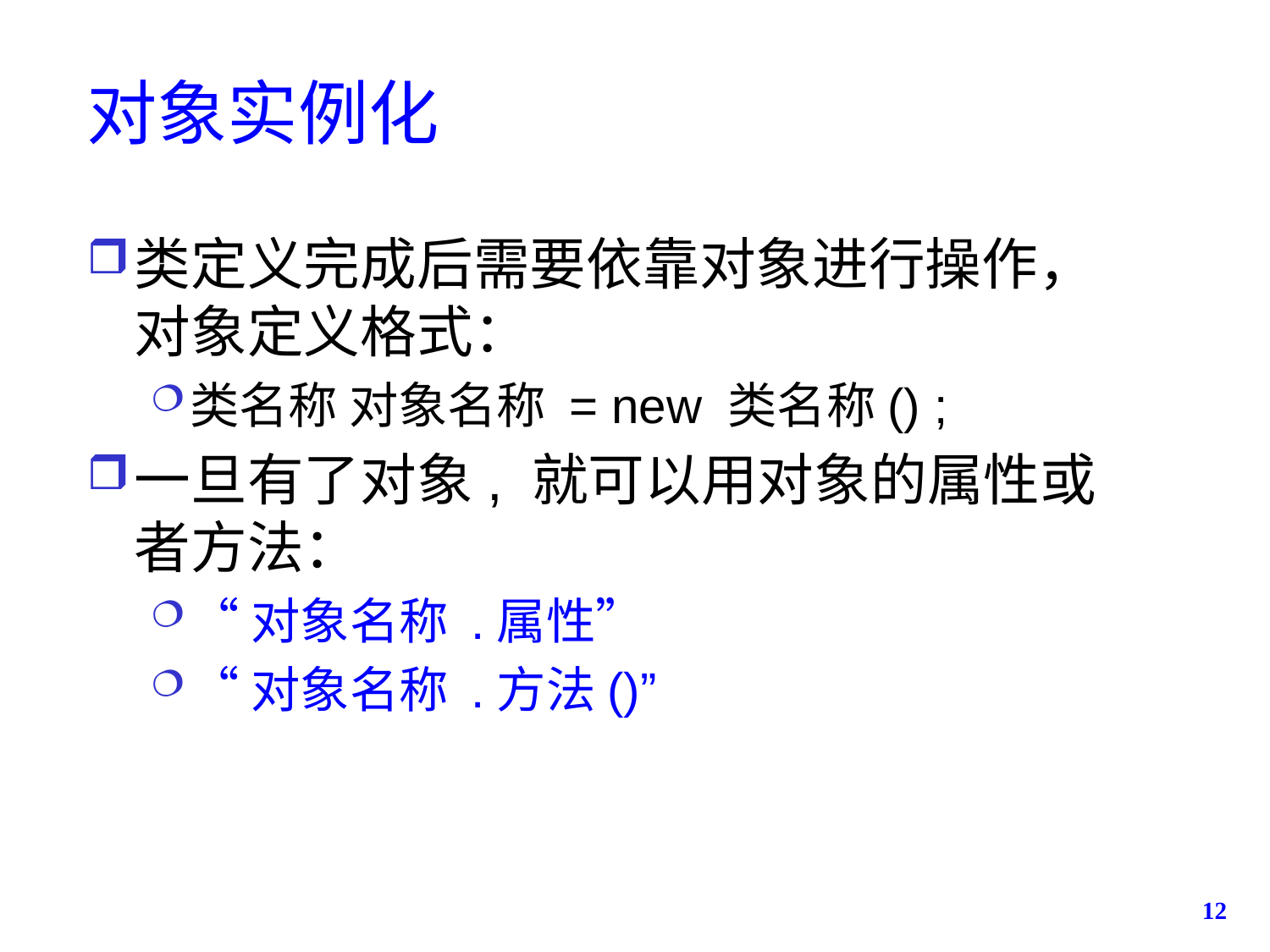

# 对象实例化
类定义完成后需要依靠对象进行操作，对象定义格式：
类名称 对象名称 = new 类名称() ;
一旦有了对象, 就可以用对象的属性或者方法：
“对象名称 .属性”
“对象名称 .方法()”
12